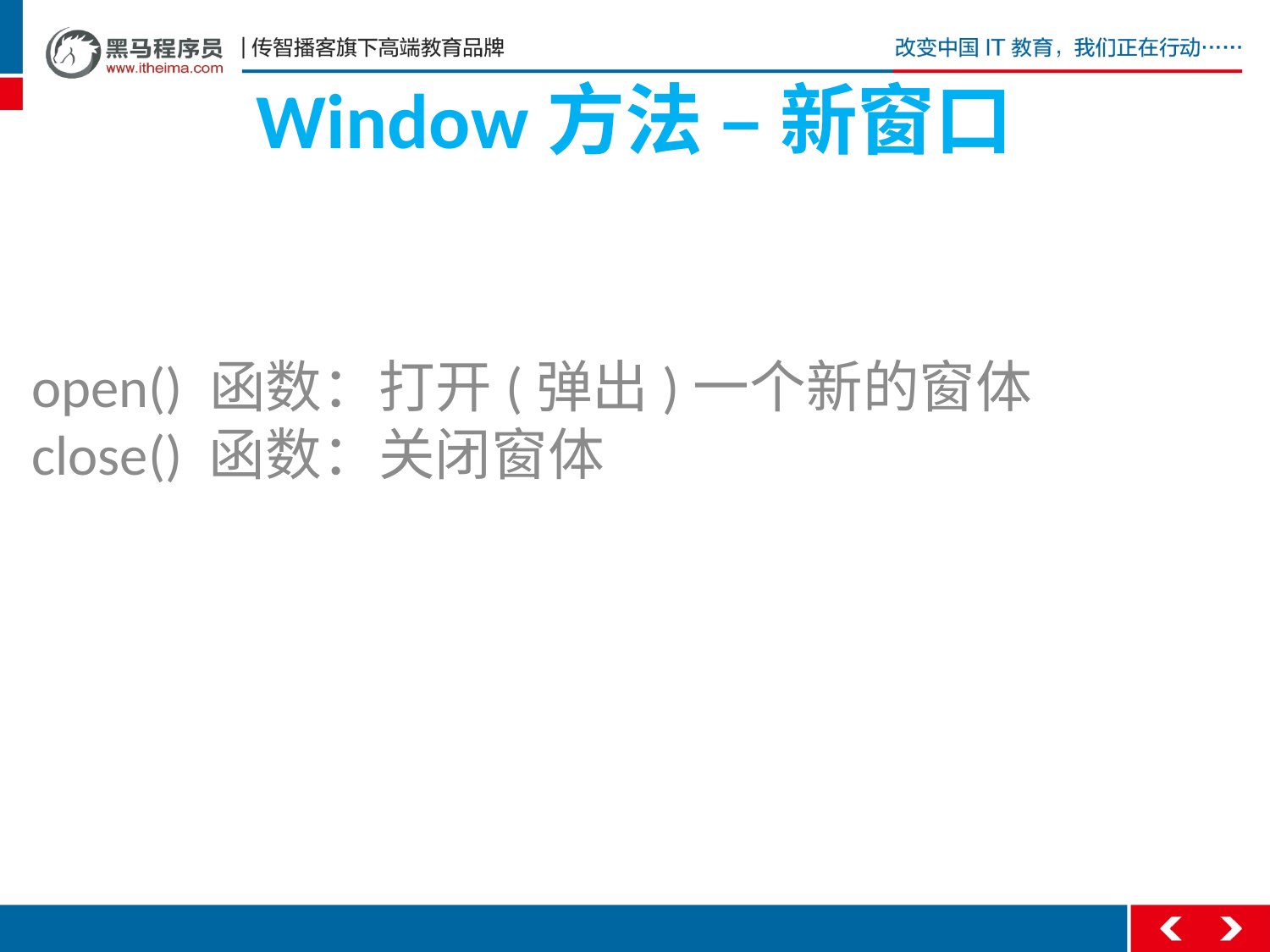

# Window方法 – 新窗口

open() 函数：打开(弹出)一个新的窗体
close() 函数：关闭窗体